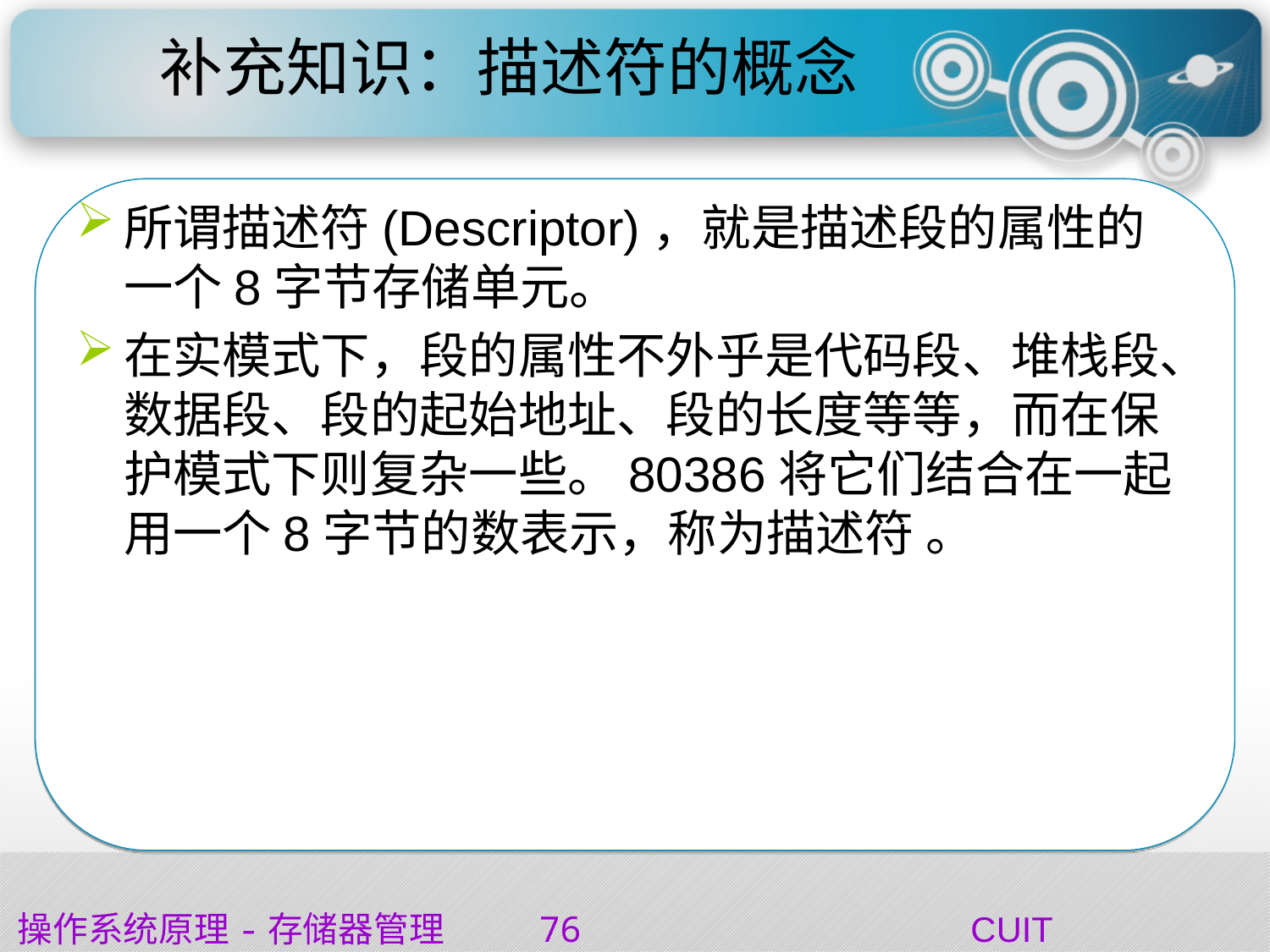

# 补充知识：描述符的概念
所谓描述符(Descriptor)，就是描述段的属性的一个8字节存储单元。
在实模式下，段的属性不外乎是代码段、堆栈段、数据段、段的起始地址、段的长度等等，而在保护模式下则复杂一些。80386将它们结合在一起用一个8字节的数表示，称为描述符 。